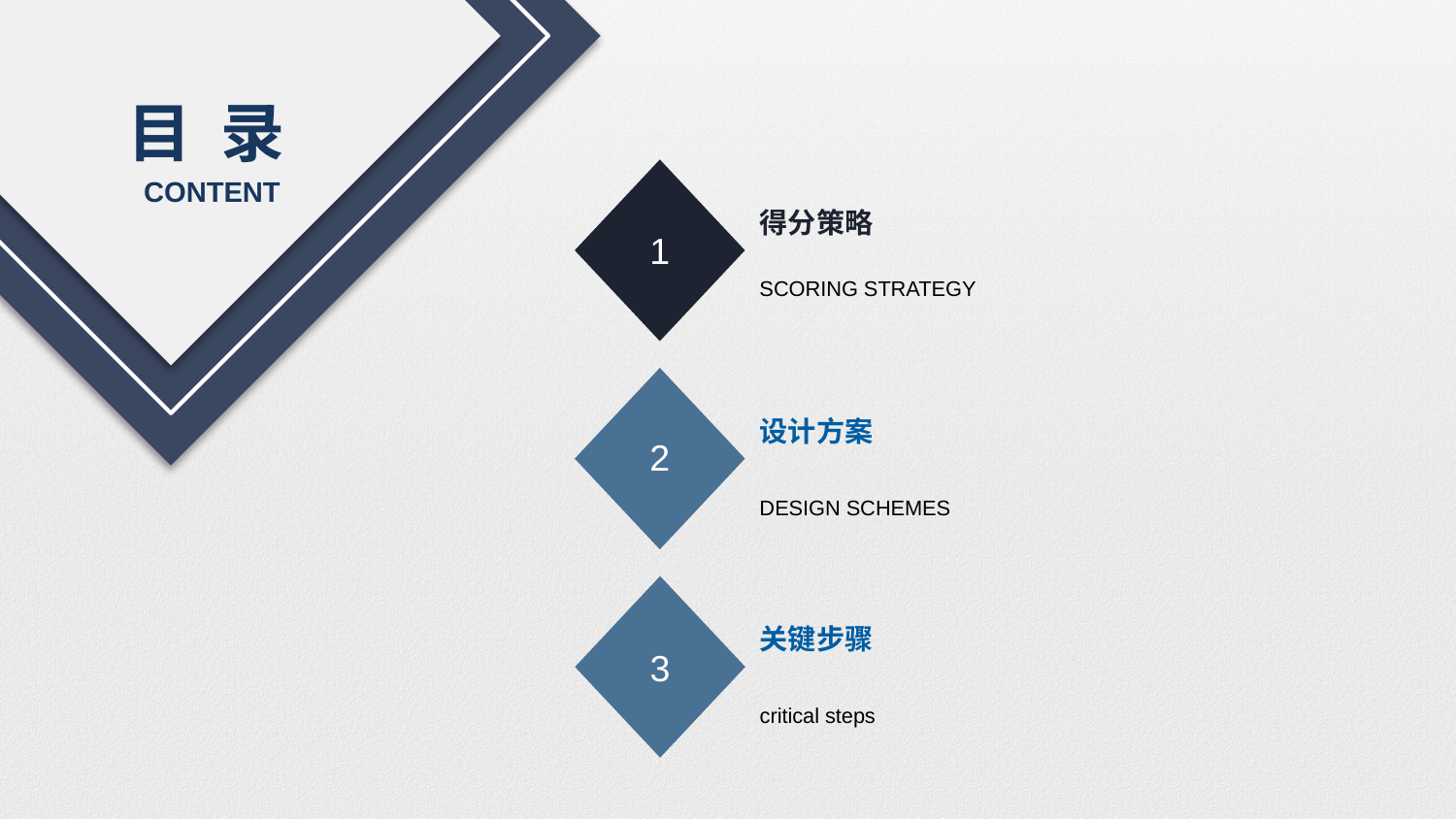

目  录
CONTENT
1
得分策略
SCORING STRATEGY
2
设计方案
DESIGN SCHEMES
3
关键步骤
critical steps